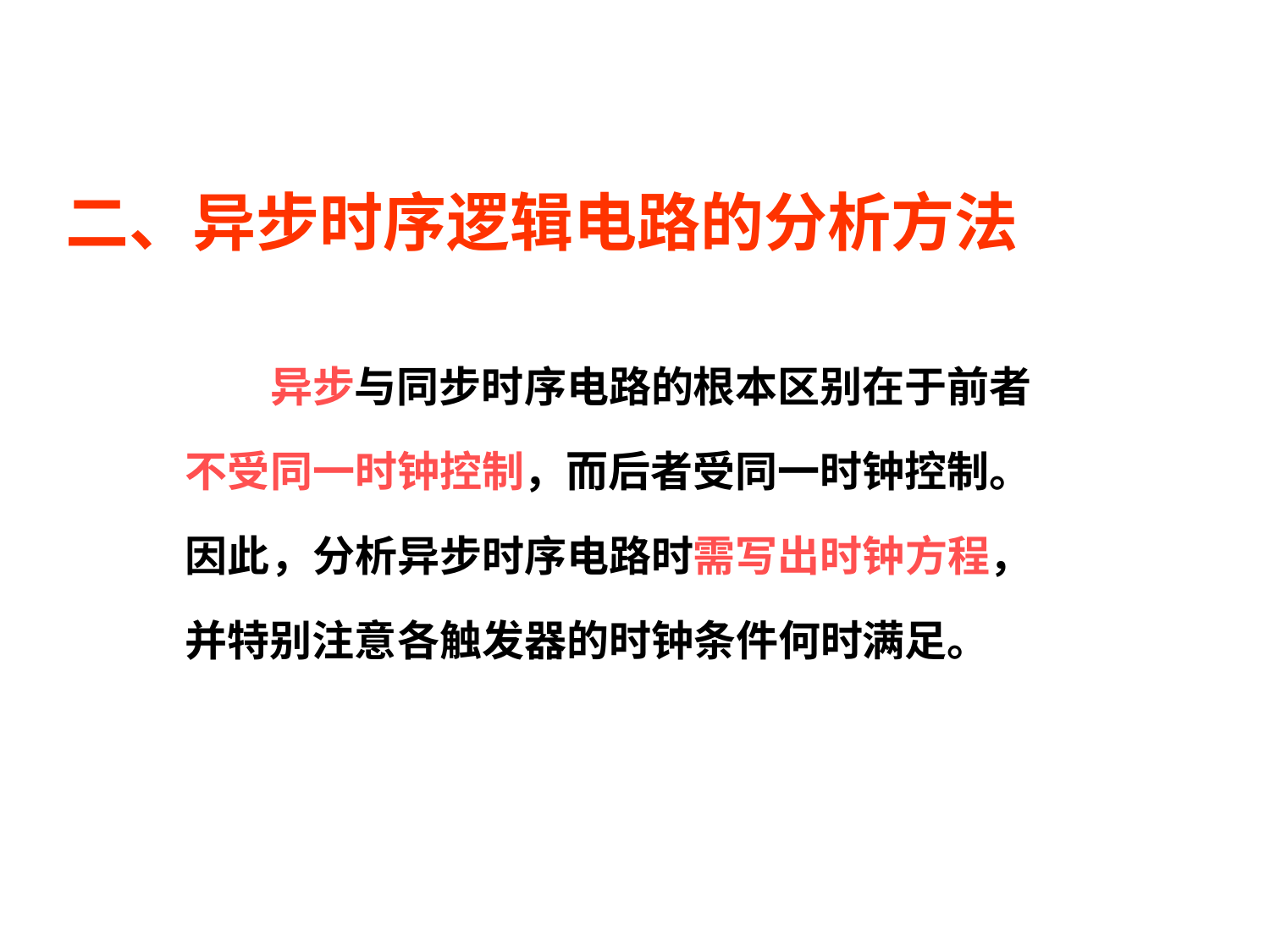

# 二、异步时序逻辑电路的分析方法
　　异步与同步时序电路的根本区别在于前者
不受同一时钟控制，而后者受同一时钟控制。
因此，分析异步时序电路时需写出时钟方程，
并特别注意各触发器的时钟条件何时满足。